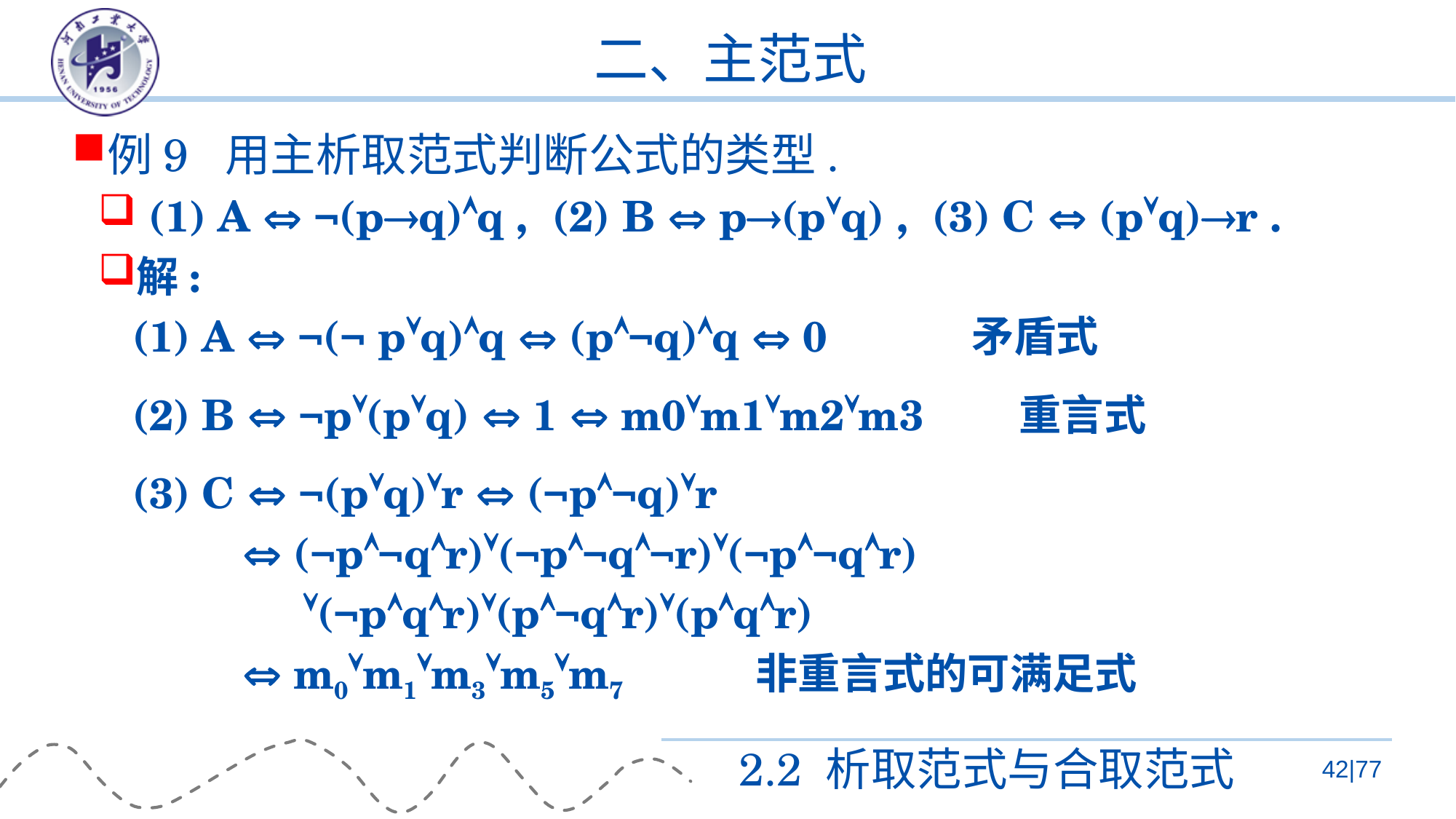

# 二、主范式
例9  用主析取范式判断公式的类型.
 (1) A ⇔ ¬(p→q)∧q ,  (2) B ⇔ p→(p∨q) ,  (3) C ⇔ (p∨q)→r .
解:
(1) A ⇔ ¬(¬ p∨q)∧q ⇔ (p∧¬q)∧q ⇔ 0           矛盾式
(2) B ⇔ ¬p∨(p∨q) ⇔ 1 ⇔ m0∨m1∨m2∨m3       重言式
(3) C ⇔ ¬(p∨q)∨r ⇔ (¬p∧¬q)∨r
         ⇔ (¬p∧¬q∧r)∨(¬p∧¬q∧¬r)∨(¬p∧¬q∧r)
              ∨(¬p∧q∧r)∨(p∧¬q∧r)∨(p∧q∧r)
         ⇔ m0∨m1∨m3∨m5∨m7          非重言式的可满足式
2.2 析取范式与合取范式
42|77